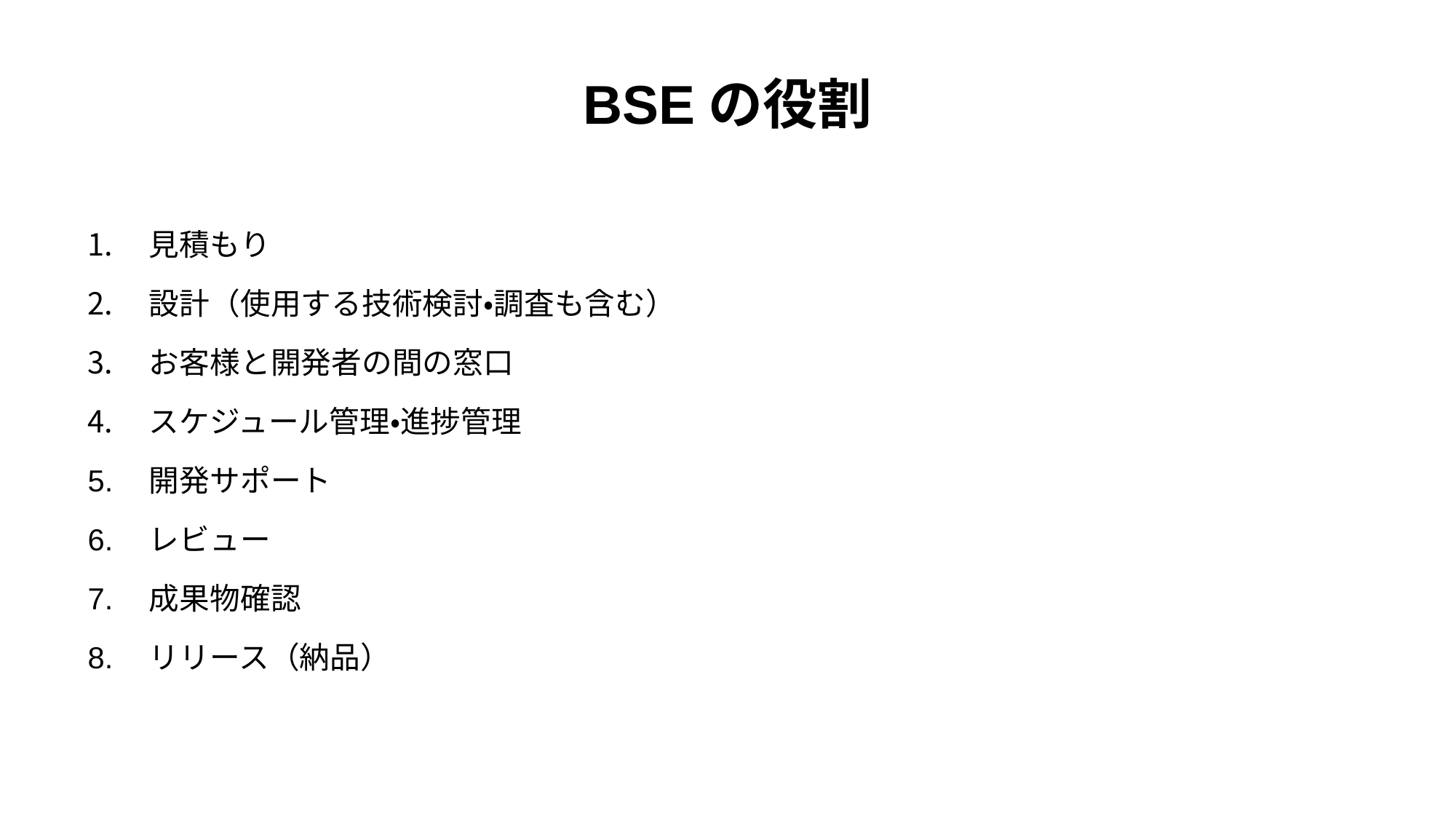

# BSEの役割
見積もり
設計（使用する技術検討・調査も含む）
お客様と開発者の間の窓口
スケジュール管理・進捗管理
開発サポート
レビュー
成果物確認
リリース（納品）